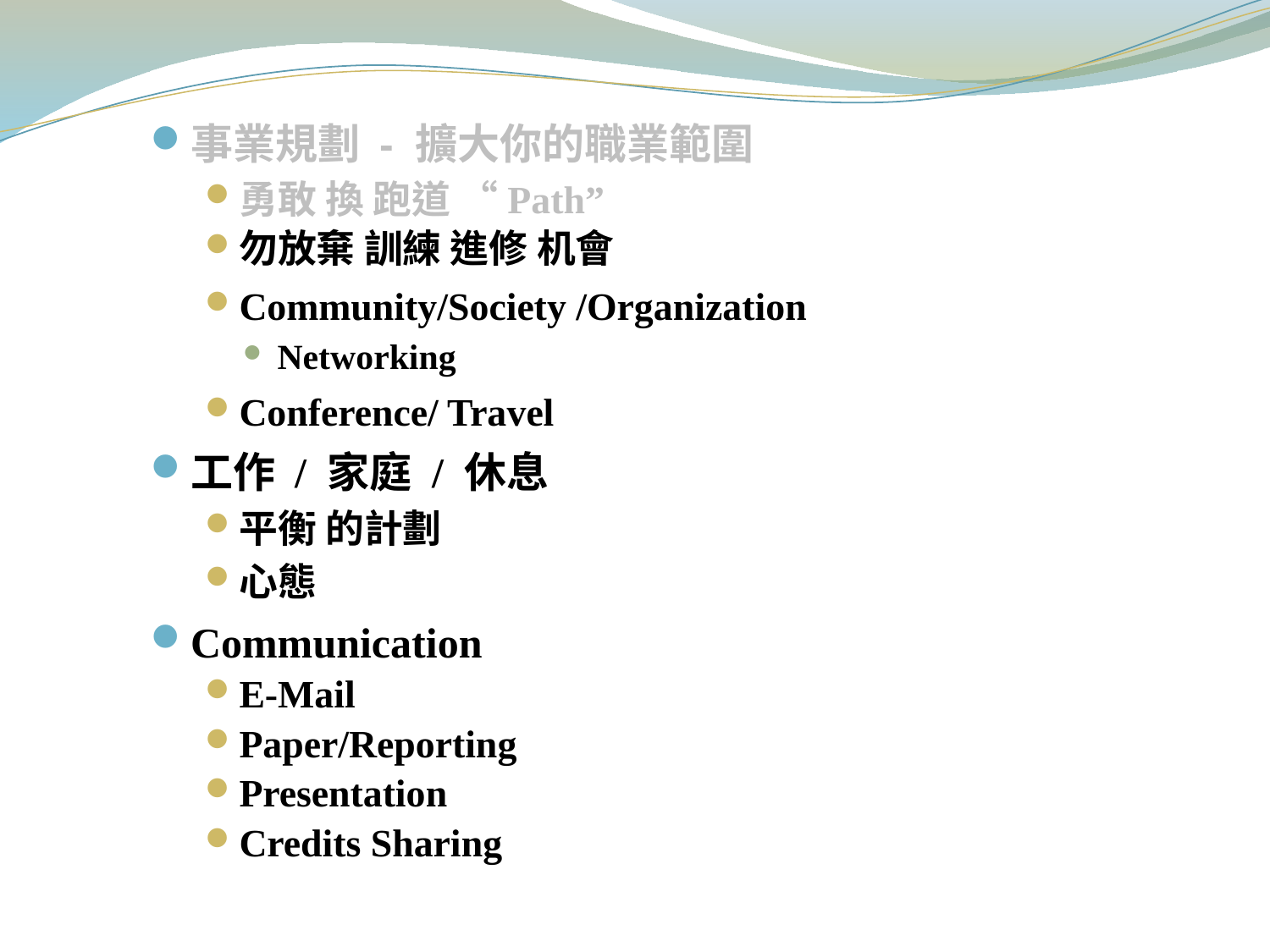

事業規劃 - 擴大你的職業範圍
勇敢 換 跑道 “Path”
勿放棄 訓練 進修 机會
Community/Society /Organization
Networking
Conference/ Travel
工作 / 家庭 / 休息
平衡 的計劃
心態
Communication
E-Mail
Paper/Reporting
Presentation
Credits Sharing